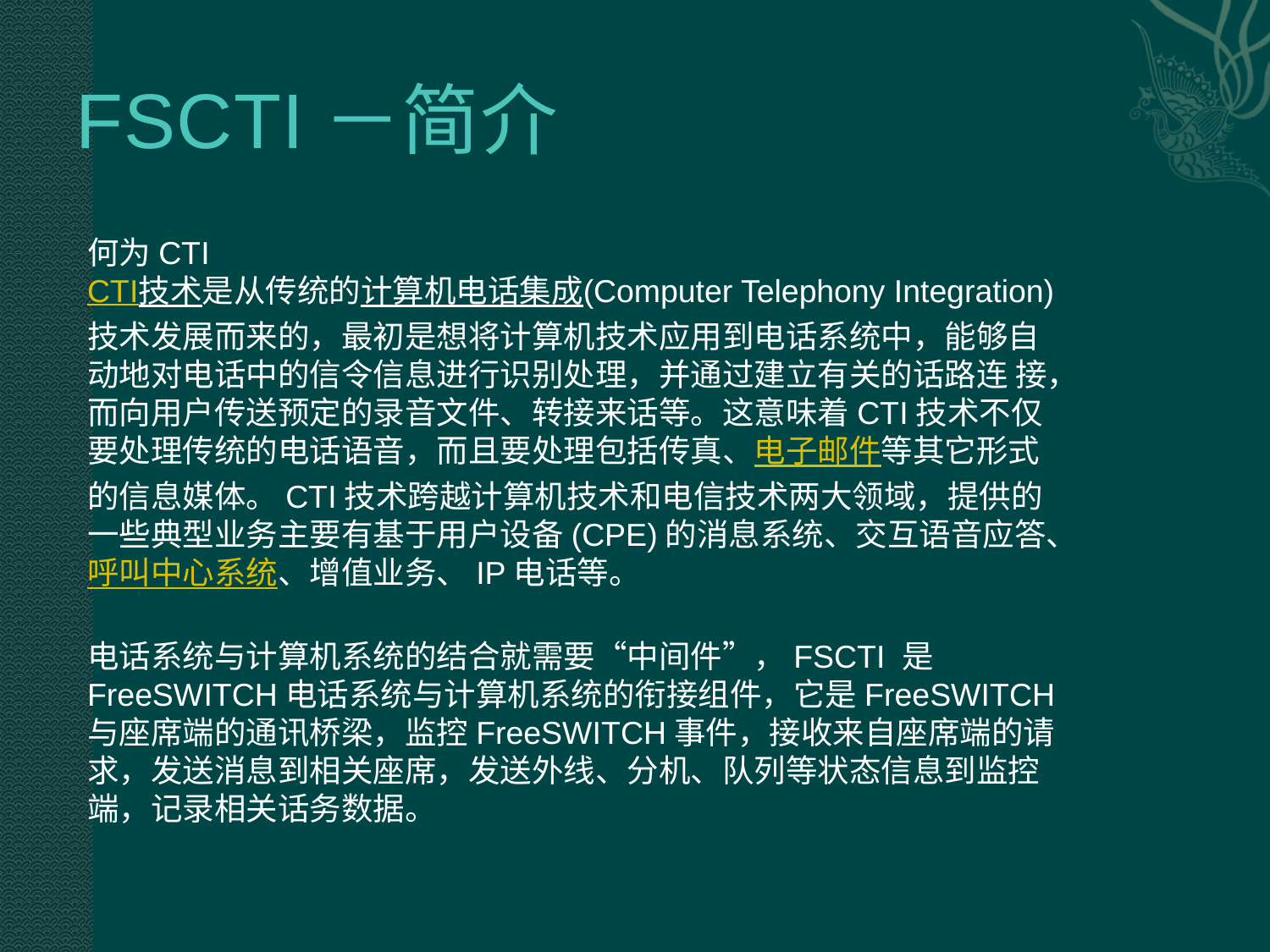

# FSCTI－简介
何为CTI
CTI技术是从传统的计算机电话集成(Computer Telephony Integration)技术发展而来的，最初是想将计算机技术应用到电话系统中，能够自动地对电话中的信令信息进行识别处理，并通过建立有关的话路连 接，而向用户传送预定的录音文件、转接来话等。这意味着CTI技术不仅要处理传统的电话语音，而且要处理包括传真、电子邮件等其它形式的信息媒体。CTI技术跨越计算机技术和电信技术两大领域，提供的一些典型业务主要有基于用户设备(CPE)的消息系统、交互语音应答、呼叫中心系统、增值业务、IP电话等。

电话系统与计算机系统的结合就需要“中间件”，FSCTI 是FreeSWITCH电话系统与计算机系统的衔接组件，它是FreeSWITCH与座席端的通讯桥梁，监控FreeSWITCH事件，接收来自座席端的请求，发送消息到相关座席，发送外线、分机、队列等状态信息到监控端，记录相关话务数据。